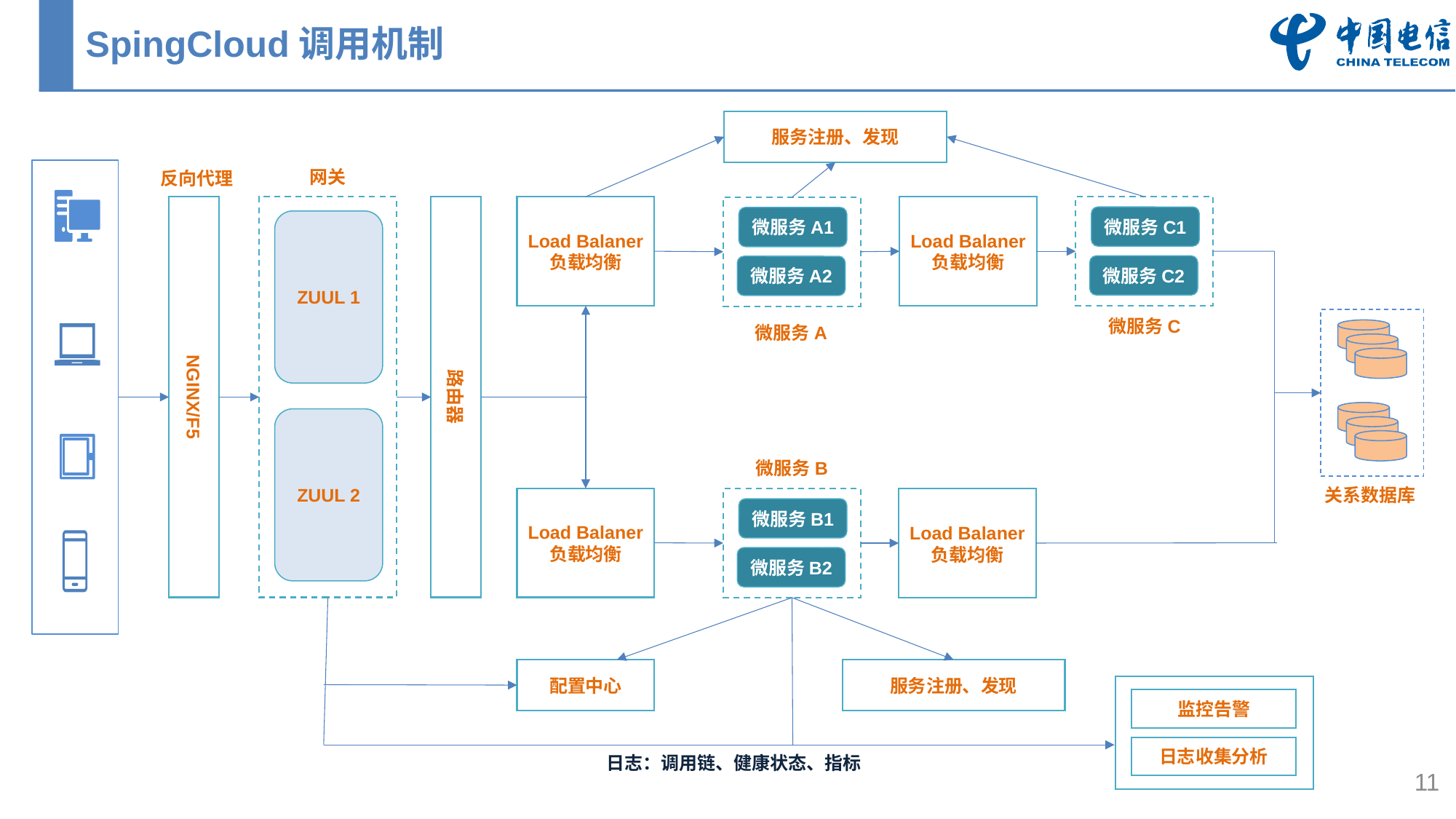

# SpingCloud调用机制
服务注册、发现

网关
反向代理
NGINX/F5

ZUUL 1
ZUUL 2
Load Balaner
负载均衡
路由器
Load Balaner
负载均衡

微服务C1
微服务C2

微服务A1
微服务A2

微服务C
微服务A
微服务B
关系数据库
Load Balaner
负载均衡
Load Balaner
负载均衡

微服务B1
微服务B2
服务注册、发现
配置中心

监控告警
日志收集分析
日志：调用链、健康状态、指标
11